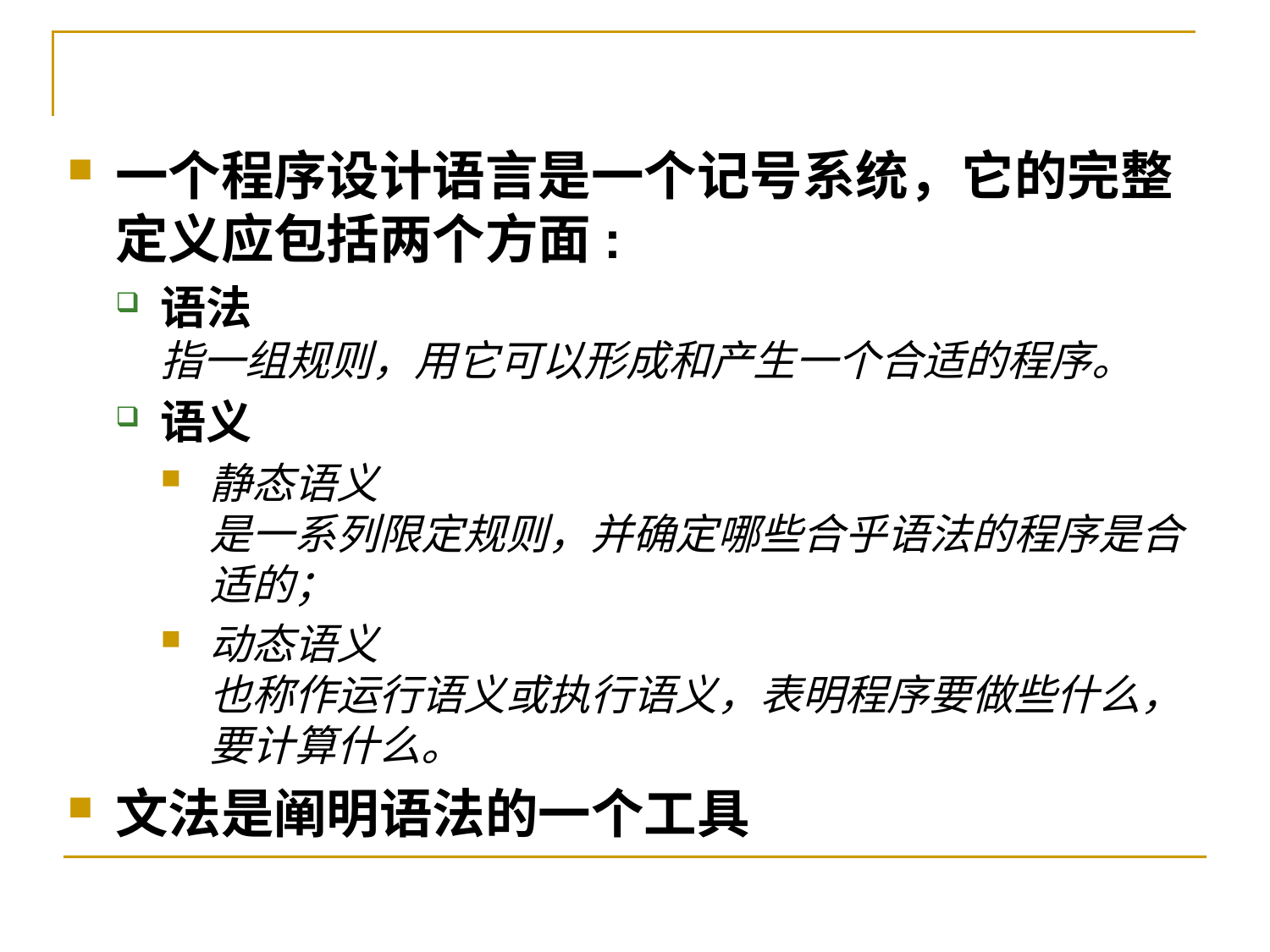

#
一个程序设计语言是一个记号系统，它的完整定义应包括两个方面:
语法
指一组规则，用它可以形成和产生一个合适的程序。
语义
静态语义
是一系列限定规则，并确定哪些合乎语法的程序是合适的；
动态语义
也称作运行语义或执行语义，表明程序要做些什么，要计算什么。
文法是阐明语法的一个工具